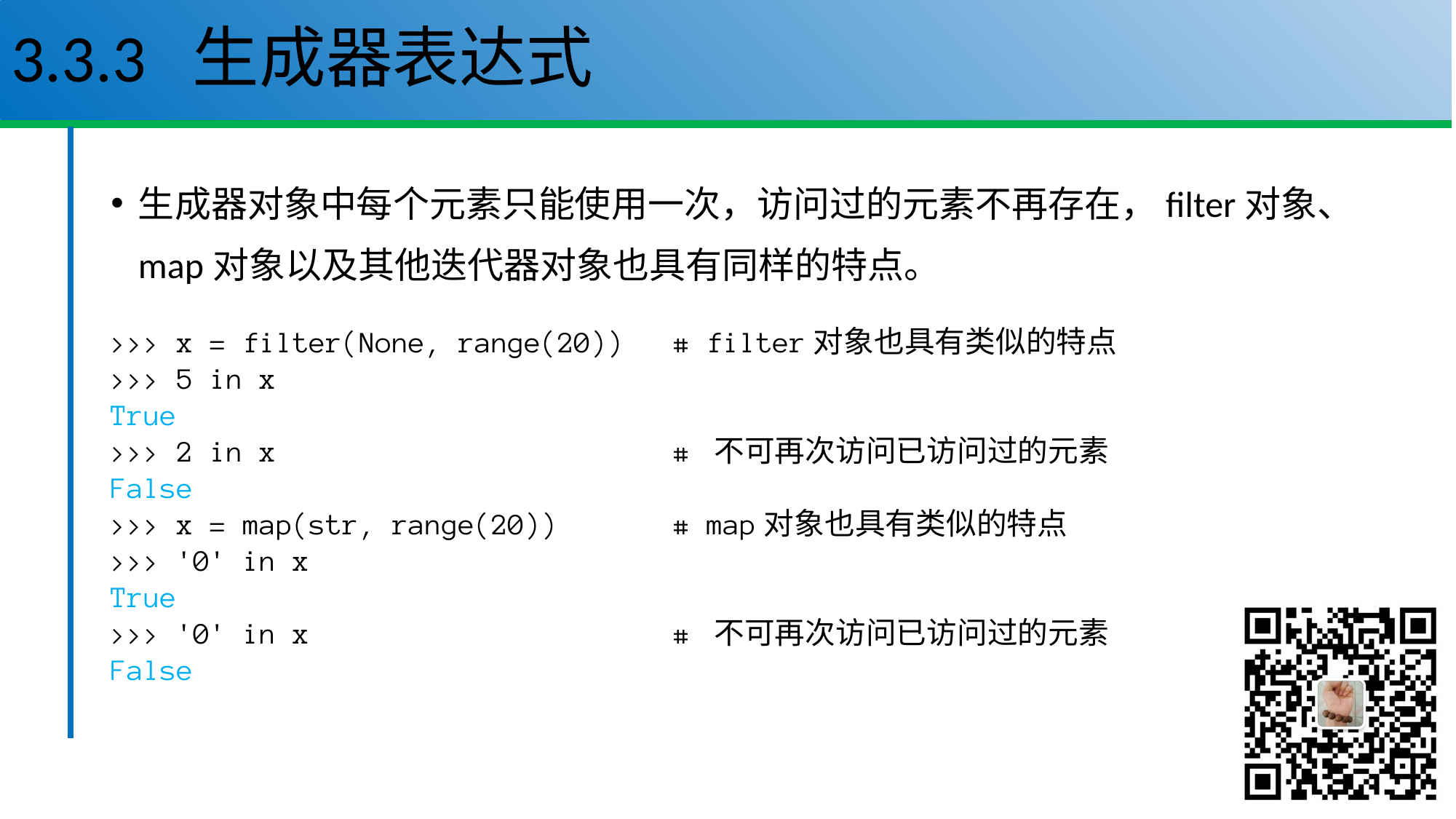

# 3.3.3  生成器表达式
生成器对象中每个元素只能使用一次，访问过的元素不再存在，filter对象、map对象以及其他迭代器对象也具有同样的特点。

>>> x = filter(None, range(20))   # filter对象也具有类似的特点
>>> 5 in x
True
>>> 2 in x                        # 不可再次访问已访问过的元素
False
>>> x = map(str, range(20))       # map对象也具有类似的特点
>>> '0' in x
True
>>> '0' in x                      # 不可再次访问已访问过的元素
False
47